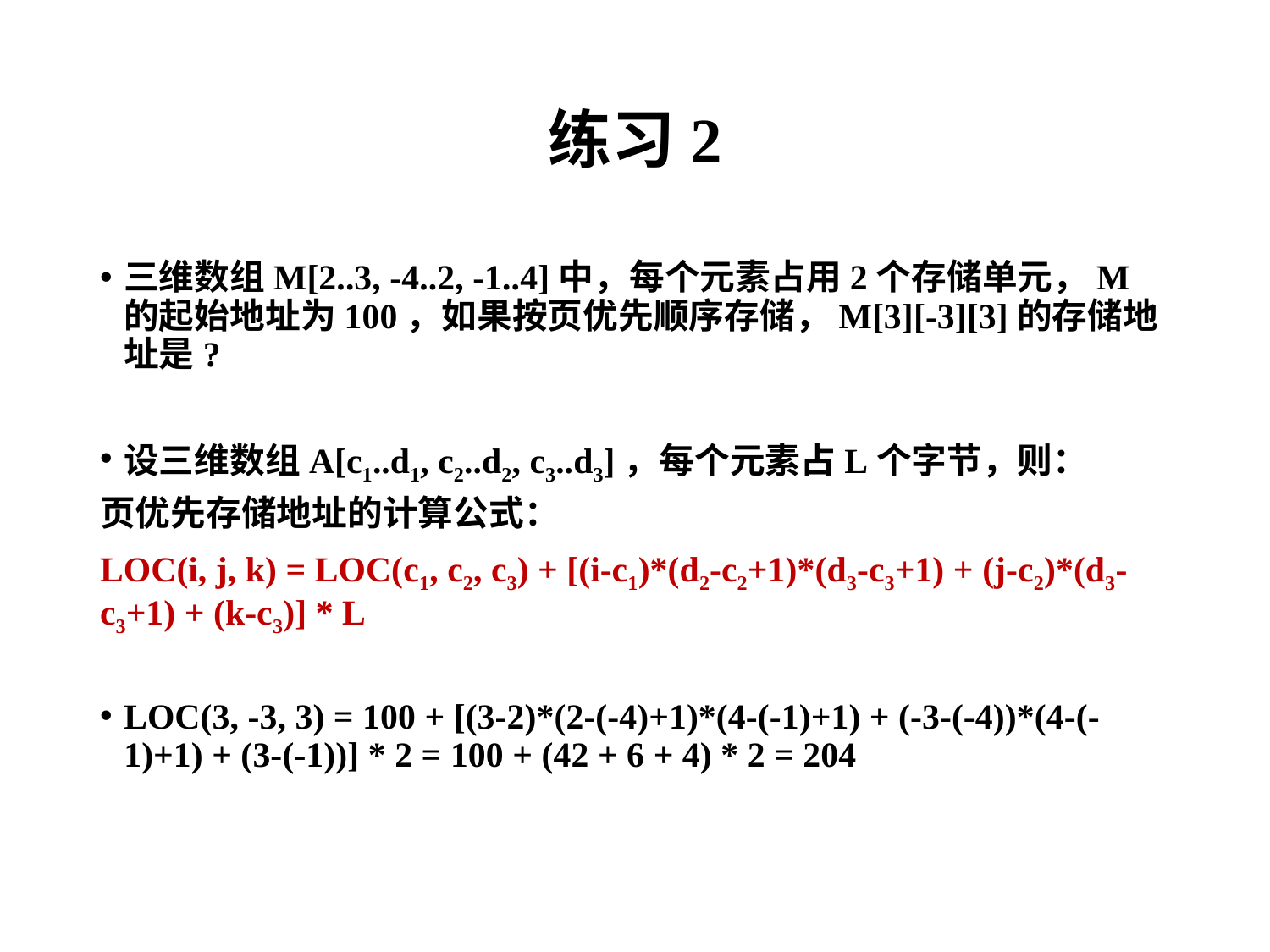

# 练习2
三维数组M[2..3, -4..2, -1..4]中，每个元素占用2个存储单元，M的起始地址为100，如果按页优先顺序存储，M[3][-3][3]的存储地址是?

设三维数组A[c1..d1, c2..d2, c3..d3]，每个元素占L个字节，则：
页优先存储地址的计算公式：
LOC(i, j, k) = LOC(c1, c2, c3) + [(i-c1)*(d2-c2+1)*(d3-c3+1) + (j-c2)*(d3-c3+1) + (k-c3)] * L

LOC(3, -3, 3) = 100 + [(3-2)*(2-(-4)+1)*(4-(-1)+1) + (-3-(-4))*(4-(-1)+1) + (3-(-1))] * 2 = 100 + (42 + 6 + 4) * 2 = 204